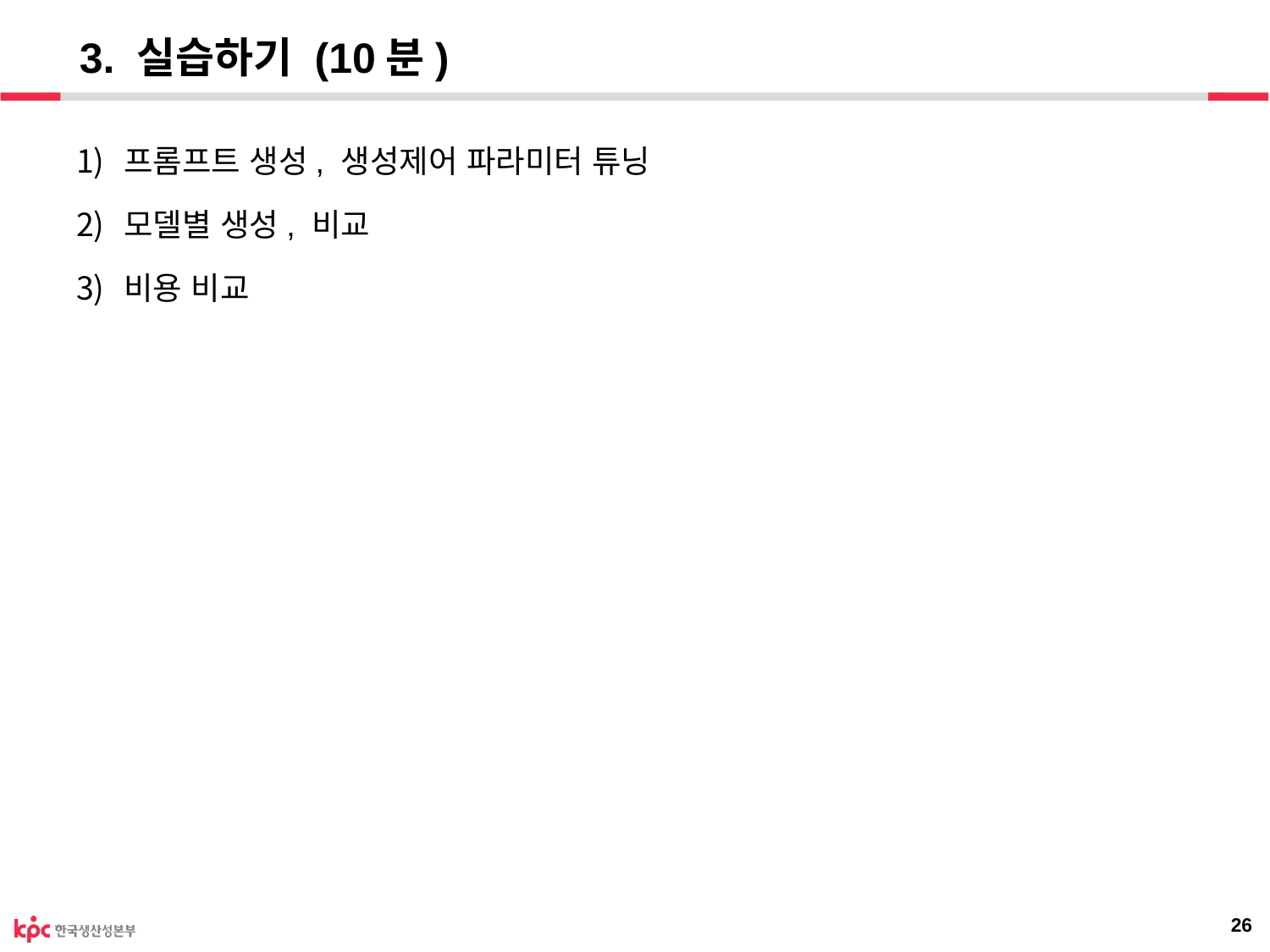

# 3. 실습하기 (10분)
프롬프트 생성, 생성제어 파라미터 튜닝
모델별 생성, 비교
비용 비교